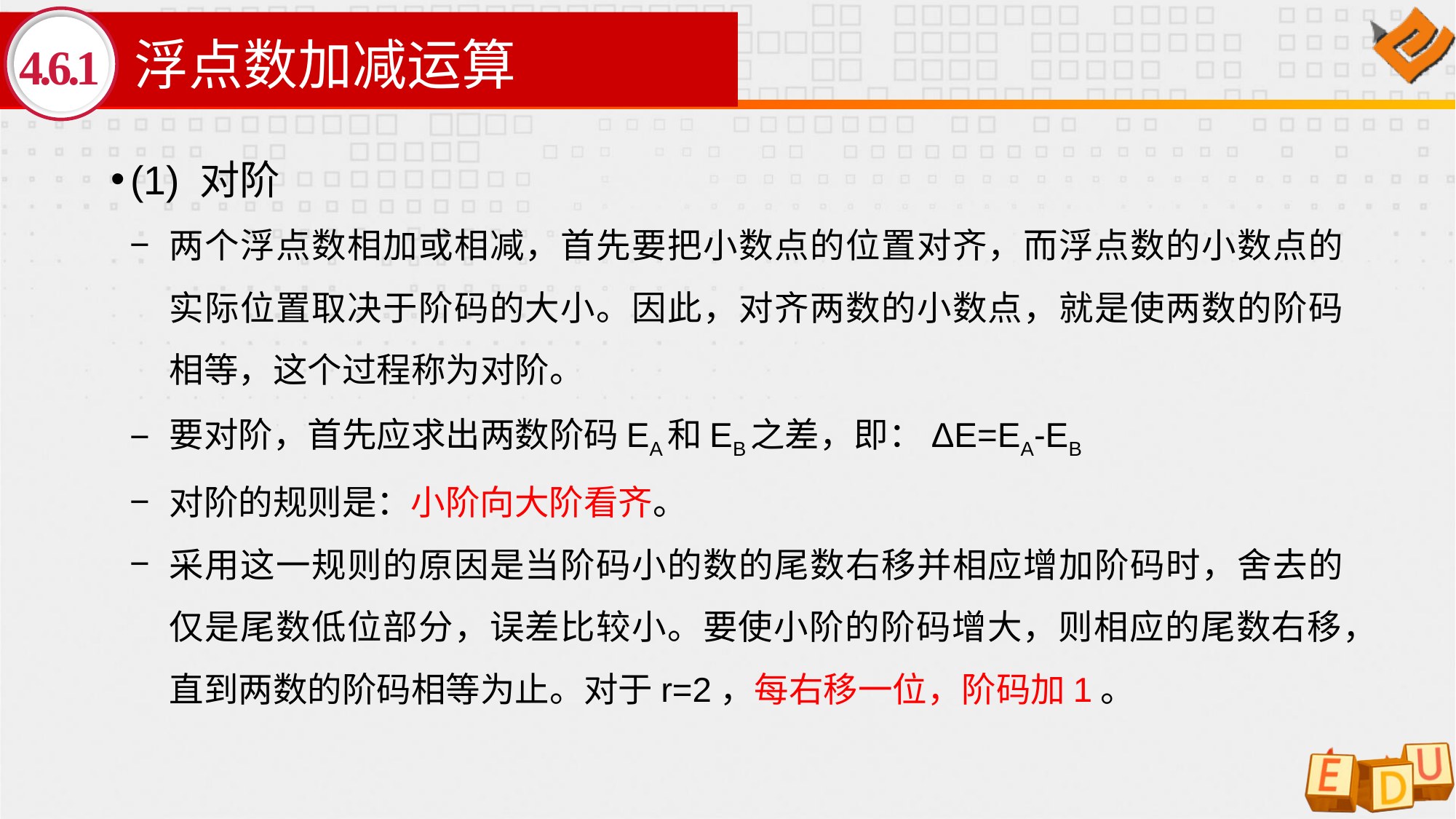

# 浮点数加减运算
4.6.1
(1) 对阶
两个浮点数相加或相减，首先要把小数点的位置对齐，而浮点数的小数点的实际位置取决于阶码的大小。因此，对齐两数的小数点，就是使两数的阶码相等，这个过程称为对阶。
要对阶，首先应求出两数阶码EA和EB之差，即：ΔE=EA-EB
对阶的规则是：小阶向大阶看齐。
采用这一规则的原因是当阶码小的数的尾数右移并相应增加阶码时，舍去的仅是尾数低位部分，误差比较小。要使小阶的阶码增大，则相应的尾数右移，直到两数的阶码相等为止。对于r=2，每右移一位，阶码加1。